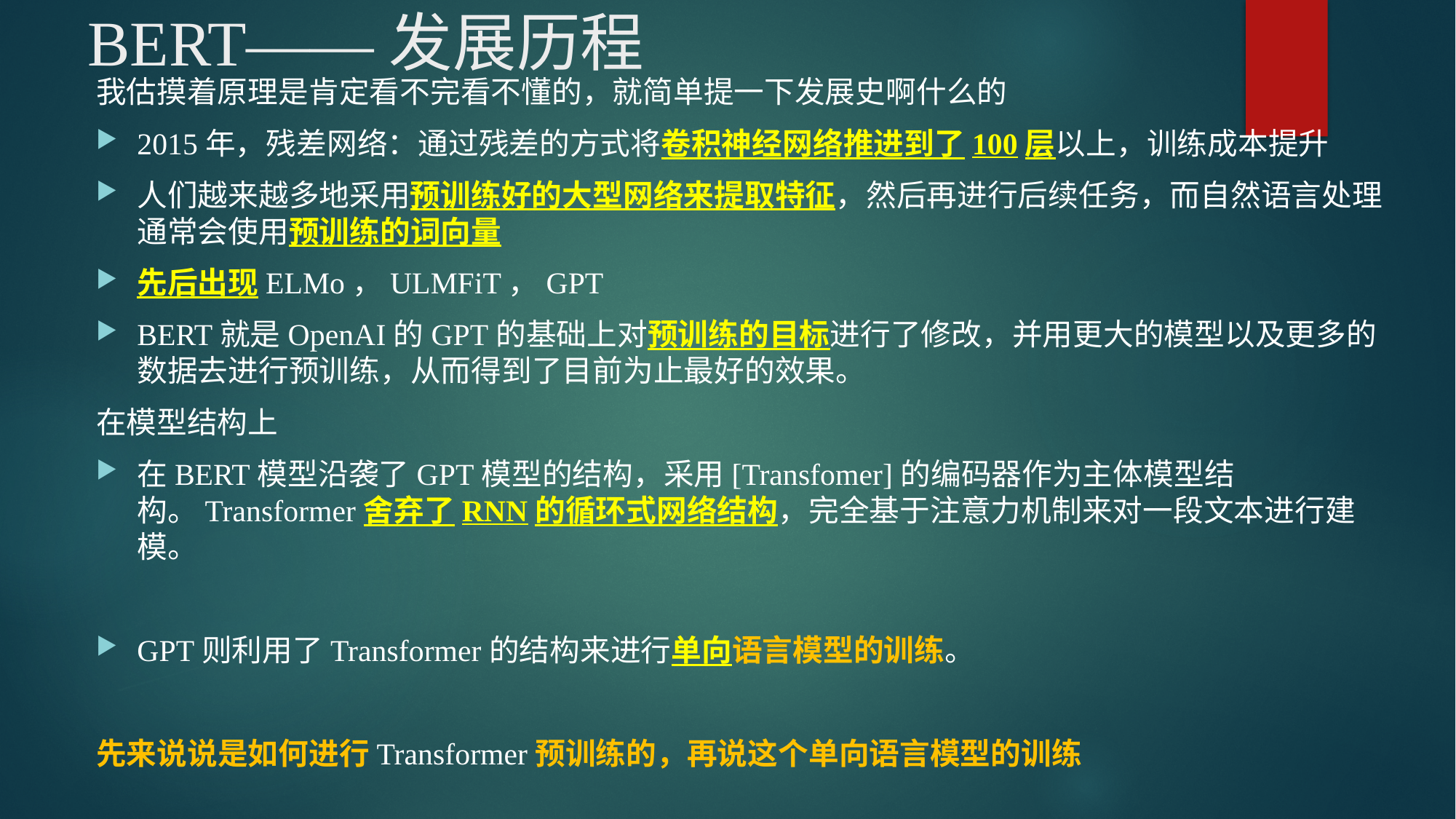

# BERT——发展历程
我估摸着原理是肯定看不完看不懂的，就简单提一下发展史啊什么的
2015年，残差网络：通过残差的方式将卷积神经网络推进到了100层以上，训练成本提升
人们越来越多地采用预训练好的大型网络来提取特征，然后再进行后续任务，而自然语言处理通常会使用预训练的词向量
先后出现ELMo，ULMFiT，GPT
BERT就是OpenAI的GPT的基础上对预训练的目标进行了修改，并用更大的模型以及更多的数据去进行预训练，从而得到了目前为止最好的效果。
在模型结构上
在BERT模型沿袭了GPT模型的结构，采用[Transfomer]的编码器作为主体模型结构。Transformer舍弃了RNN的循环式网络结构，完全基于注意力机制来对一段文本进行建模。

GPT则利用了Transformer的结构来进行单向语言模型的训练。

先来说说是如何进行Transformer预训练的，再说这个单向语言模型的训练